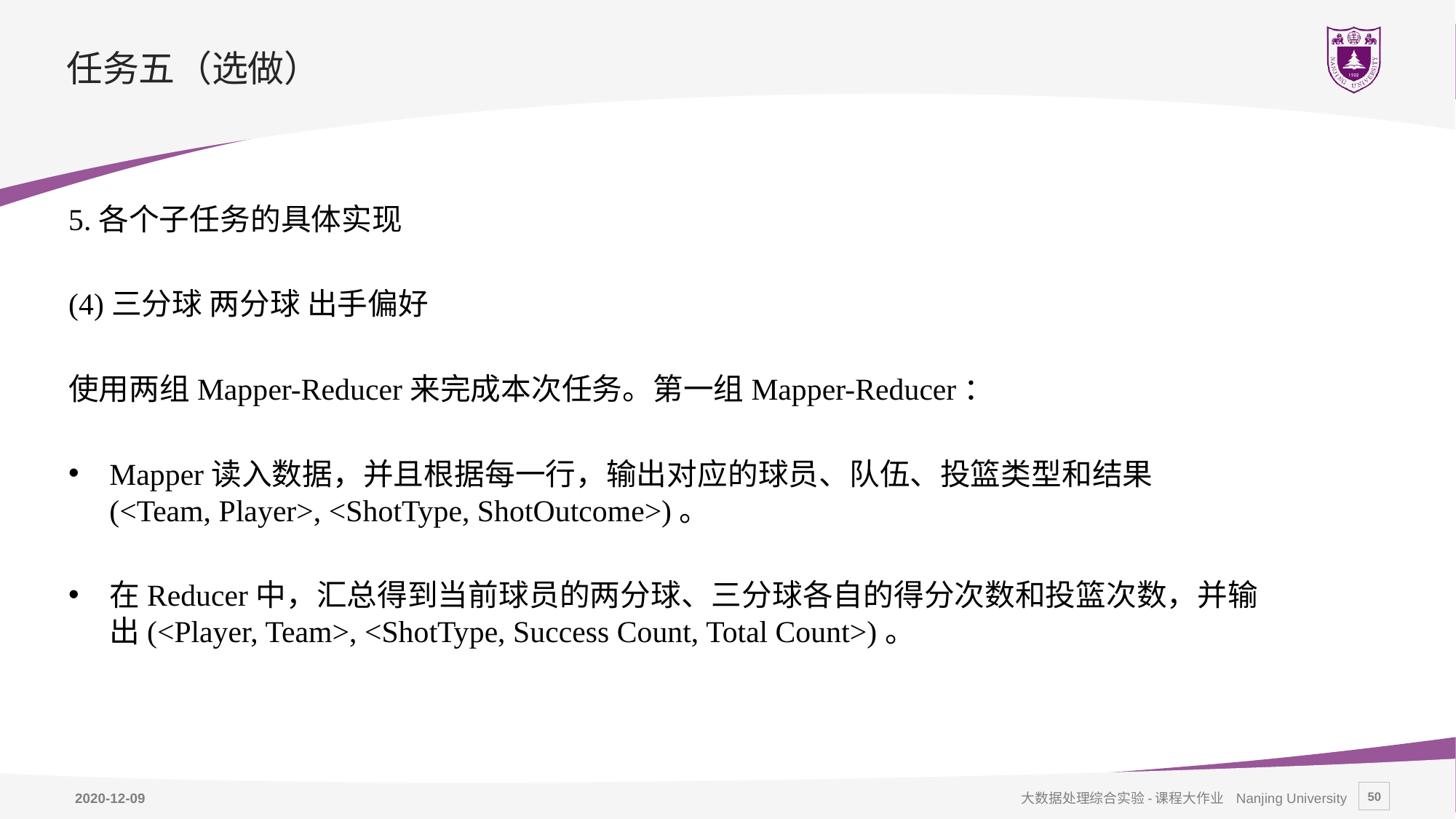

# 任务五（选做）
5.各个子任务的具体实现

(4)三分球 两分球 出手偏好

使用两组Mapper-Reducer来完成本次任务。第一组Mapper-Reducer：

Mapper读入数据，并且根据每一行，输出对应的球员、队伍、投篮类型和结果(<Team, Player>, <ShotType, ShotOutcome>)。

在Reducer中，汇总得到当前球员的两分球、三分球各自的得分次数和投篮次数，并输出(<Player, Team>, <ShotType, Success Count, Total Count>)。